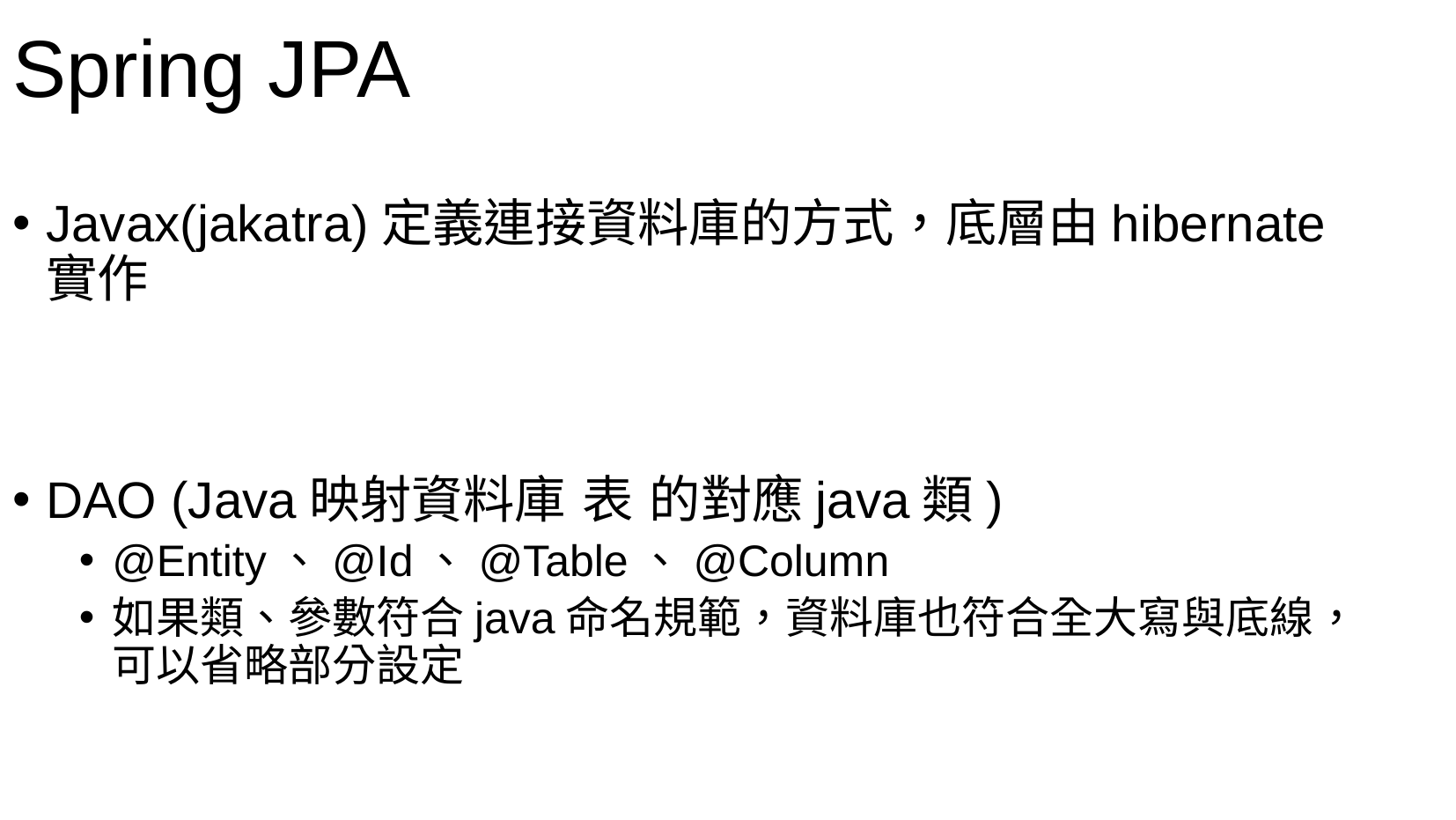

Spring JPA

Javax(jakatra)定義連接資料庫的方式，底層由hibernate實作

DAO (Java映射資料庫 表 的對應java類)
@Entity、@Id、@Table、@Column
如果類、參數符合java命名規範，資料庫也符合全大寫與底線，可以省略部分設定